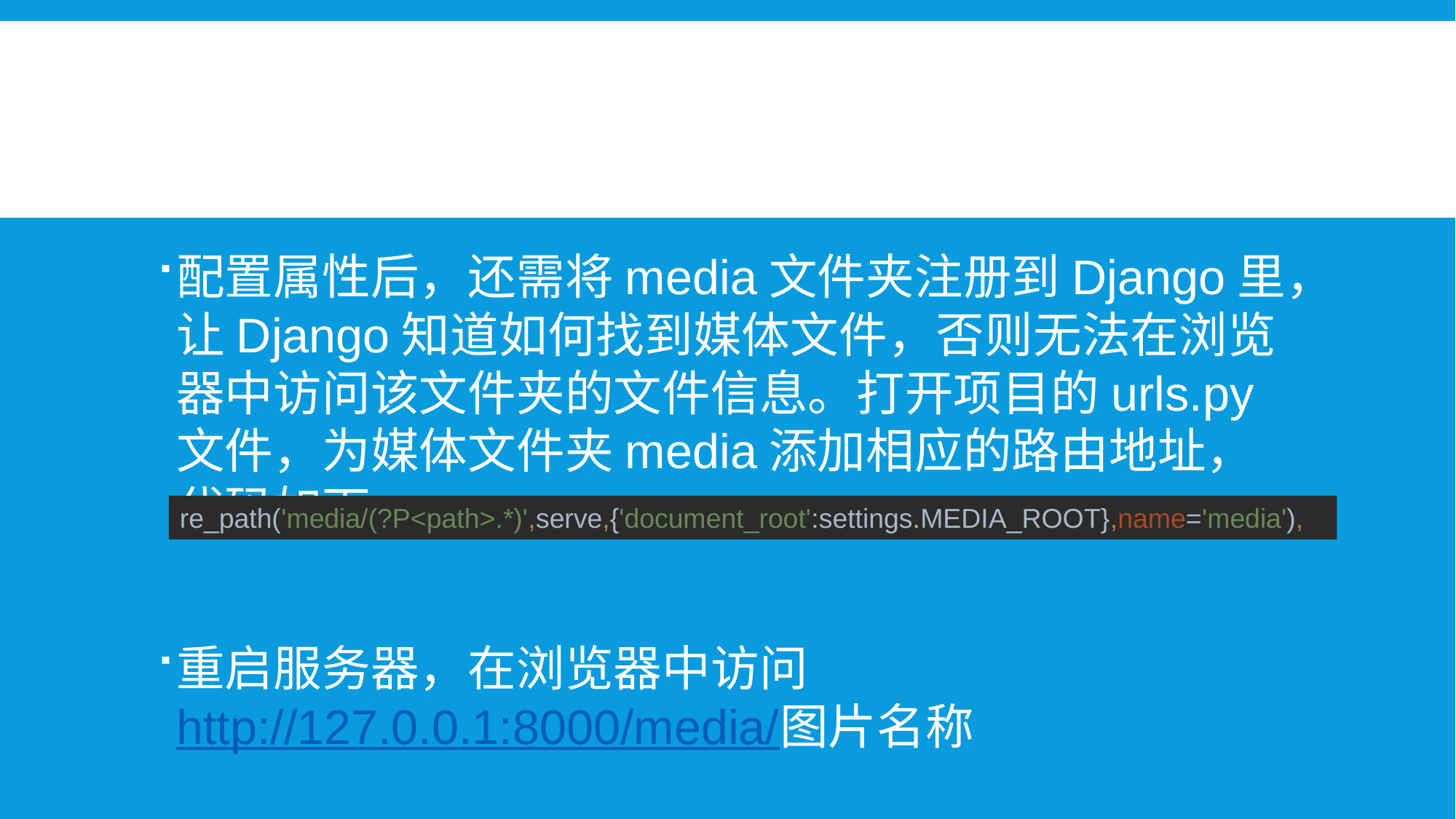

配置属性后，还需将media文件夹注册到Django里，让Django知道如何找到媒体文件，否则无法在浏览器中访问该文件夹的文件信息。打开项目的urls.py文件，为媒体文件夹media添加相应的路由地址，代码如下:

重启服务器，在浏览器中访问http://127.0.0.1:8000/media/图片名称

re_path('media/(?P<path>.*)',serve,{'document_root':settings.MEDIA_ROOT},name='media'),